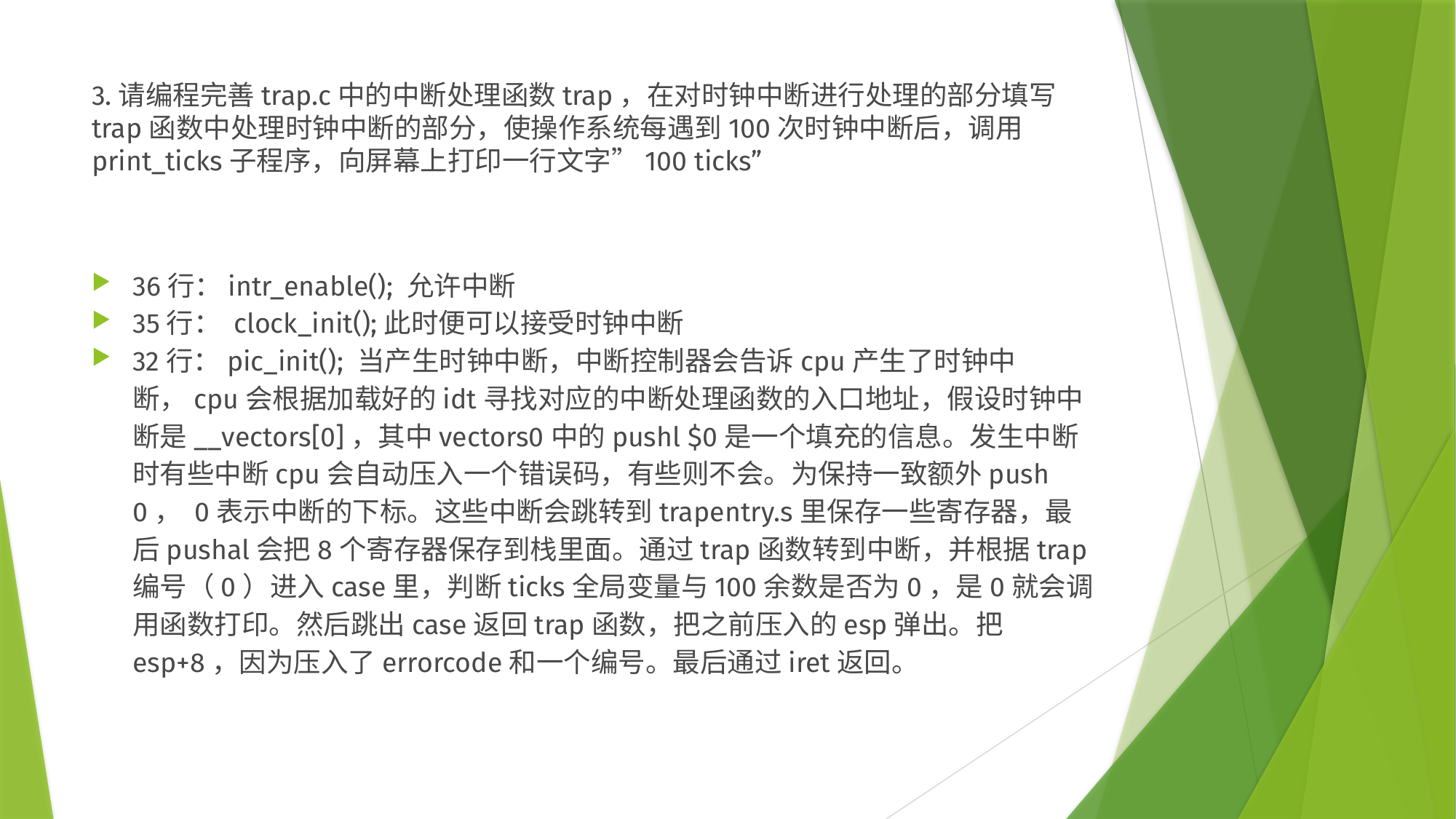

# 3.请编程完善trap.c中的中断处理函数trap，在对时钟中断进行处理的部分填写trap函数中处理时钟中断的部分，使操作系统每遇到100次时钟中断后，调用print_ticks子程序，向屏幕上打印一行文字”100 ticks”
36行：intr_enable(); 允许中断
35行： clock_init();此时便可以接受时钟中断
32行：pic_init(); 当产生时钟中断，中断控制器会告诉cpu产生了时钟中断，cpu会根据加载好的idt寻找对应的中断处理函数的入口地址，假设时钟中断是__vectors[0]，其中vectors0中的pushl $0是一个填充的信息。发生中断时有些中断cpu会自动压入一个错误码，有些则不会。为保持一致额外push 0， 0表示中断的下标。这些中断会跳转到trapentry.s里保存一些寄存器，最后pushal会把8个寄存器保存到栈里面。通过trap函数转到中断，并根据trap编号（0）进入case里，判断ticks全局变量与100余数是否为0，是0就会调用函数打印。然后跳出case返回trap函数，把之前压入的esp弹出。把esp+8，因为压入了errorcode和一个编号。最后通过iret返回。